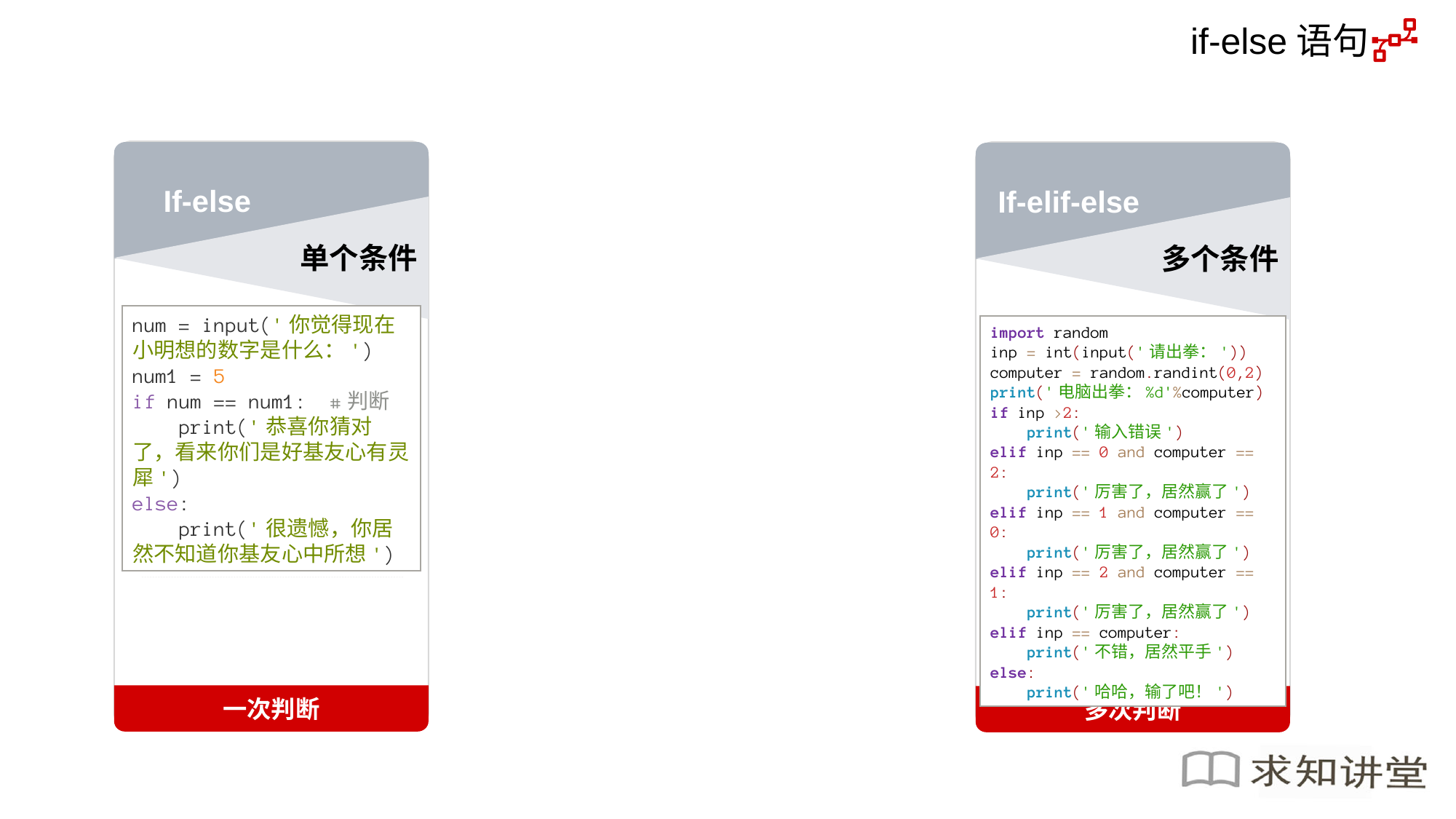

if-else语句

If-else
单个条件
一次判断

If-elif-else
多个条件
多次判断
num = input('你觉得现在小明想的数字是什么：')
num1 = 5
if num == num1:  #判断
    print('恭喜你猜对了，看来你们是好基友心有灵犀')
else:
    print('很遗憾，你居然不知道你基友心中所想')
import random
inp = int(input('请出拳：'))
computer = random.randint(0,2)
print('电脑出拳：%d'%computer)
if inp >2:
    print('输入错误')
elif inp == 0 and computer == 2:
    print('厉害了，居然赢了')
elif inp == 1 and computer == 0:
    print('厉害了，居然赢了')
elif inp == 2 and computer == 1:
    print('厉害了，居然赢了')
elif inp == computer:
    print('不错，居然平手')
else:
    print('哈哈，输了吧！')